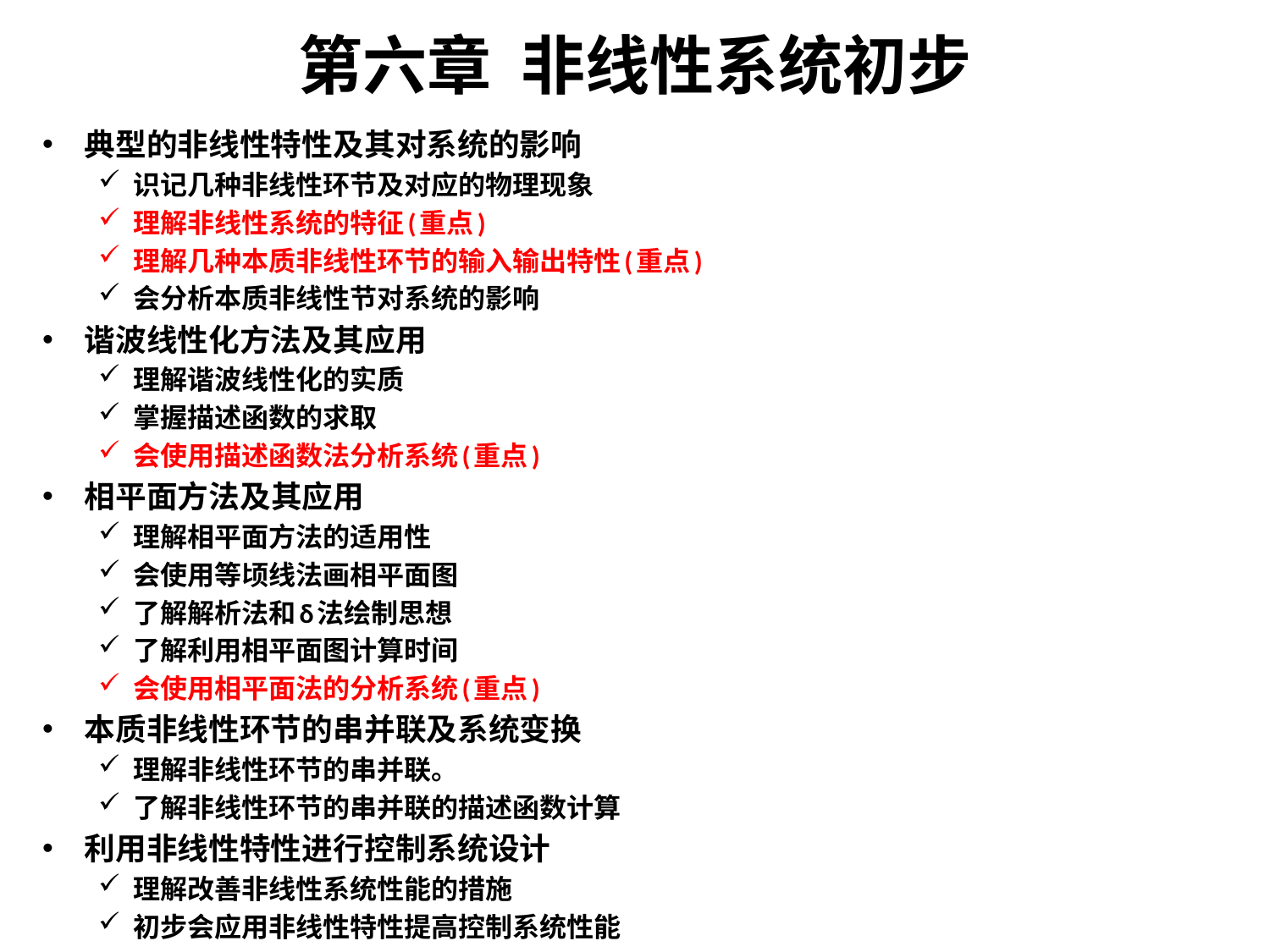

# 第六章  非线性系统初步
典型的非线性特性及其对系统的影响
识记几种非线性环节及对应的物理现象
理解非线性系统的特征(重点)
理解几种本质非线性环节的输入输出特性(重点)
会分析本质非线性节对系统的影响
谐波线性化方法及其应用
理解谐波线性化的实质
掌握描述函数的求取
会使用描述函数法分析系统(重点)
相平面方法及其应用
理解相平面方法的适用性
会使用等顷线法画相平面图
了解解析法和δ法绘制思想
了解利用相平面图计算时间
会使用相平面法的分析系统(重点)
本质非线性环节的串并联及系统变换
理解非线性环节的串并联。
了解非线性环节的串并联的描述函数计算
利用非线性特性进行控制系统设计
理解改善非线性系统性能的措施
初步会应用非线性特性提高控制系统性能